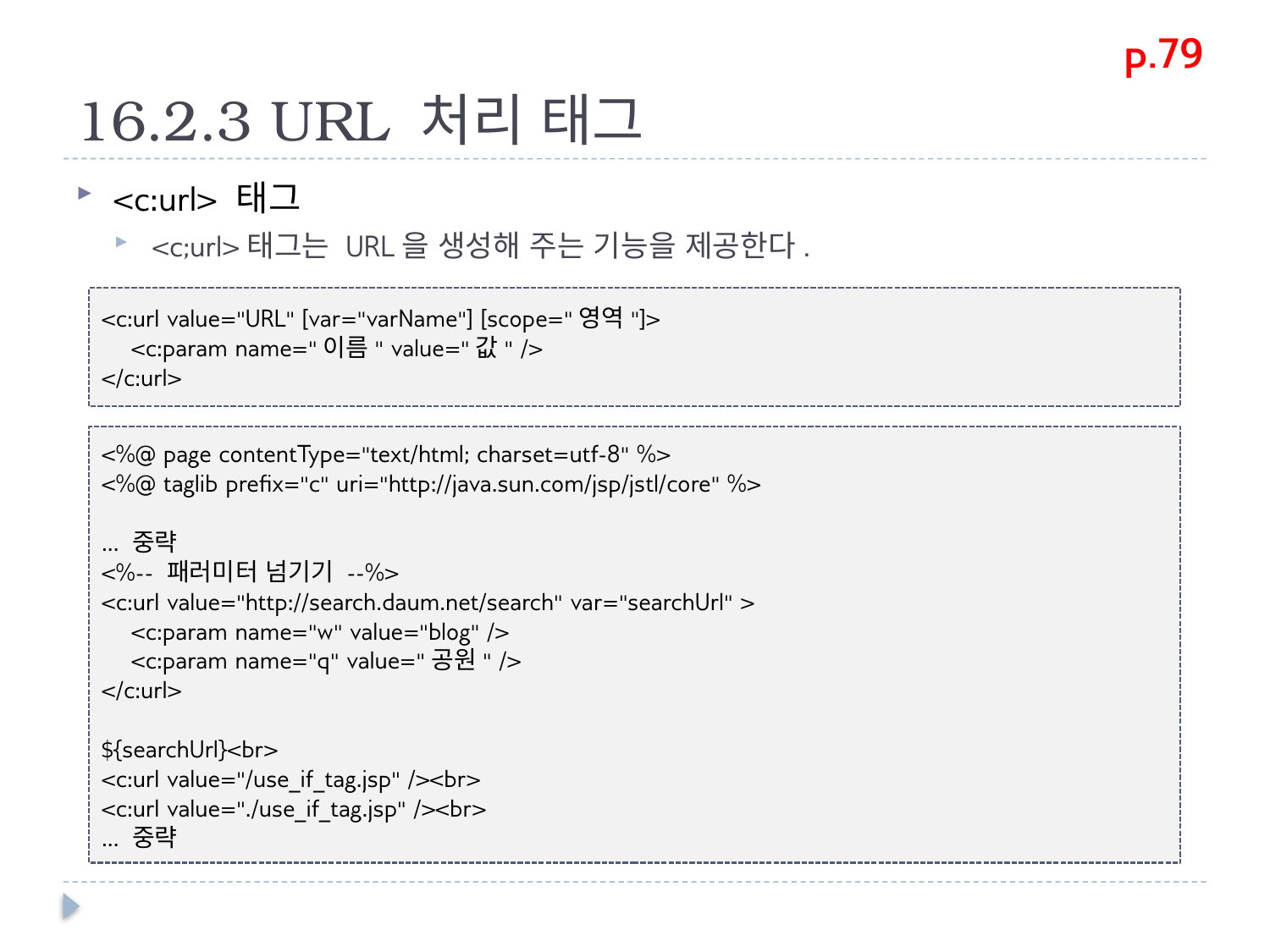

p.79
# 16.2.3 URL 처리 태그
<c:url> 태그
<c;url>태그는 URL을 생성해 주는 기능을 제공한다.

<c:url value="URL" [var="varName"] [scope="영역"]>
    <c:param name="이름" value="값" />
</c:url>
<%@ page contentType="text/html; charset=utf-8" %>
<%@ taglib prefix="c" uri="http://java.sun.com/jsp/jstl/core" %>

... 중략
<%-- 패러미터 넘기기 --%>
<c:url value="http://search.daum.net/search" var="searchUrl" >
    <c:param name="w" value="blog" />
    <c:param name="q" value="공원" />
</c:url>

${searchUrl}<br>
<c:url value="/use_if_tag.jsp" /><br>
<c:url value="./use_if_tag.jsp" /><br>
... 중략